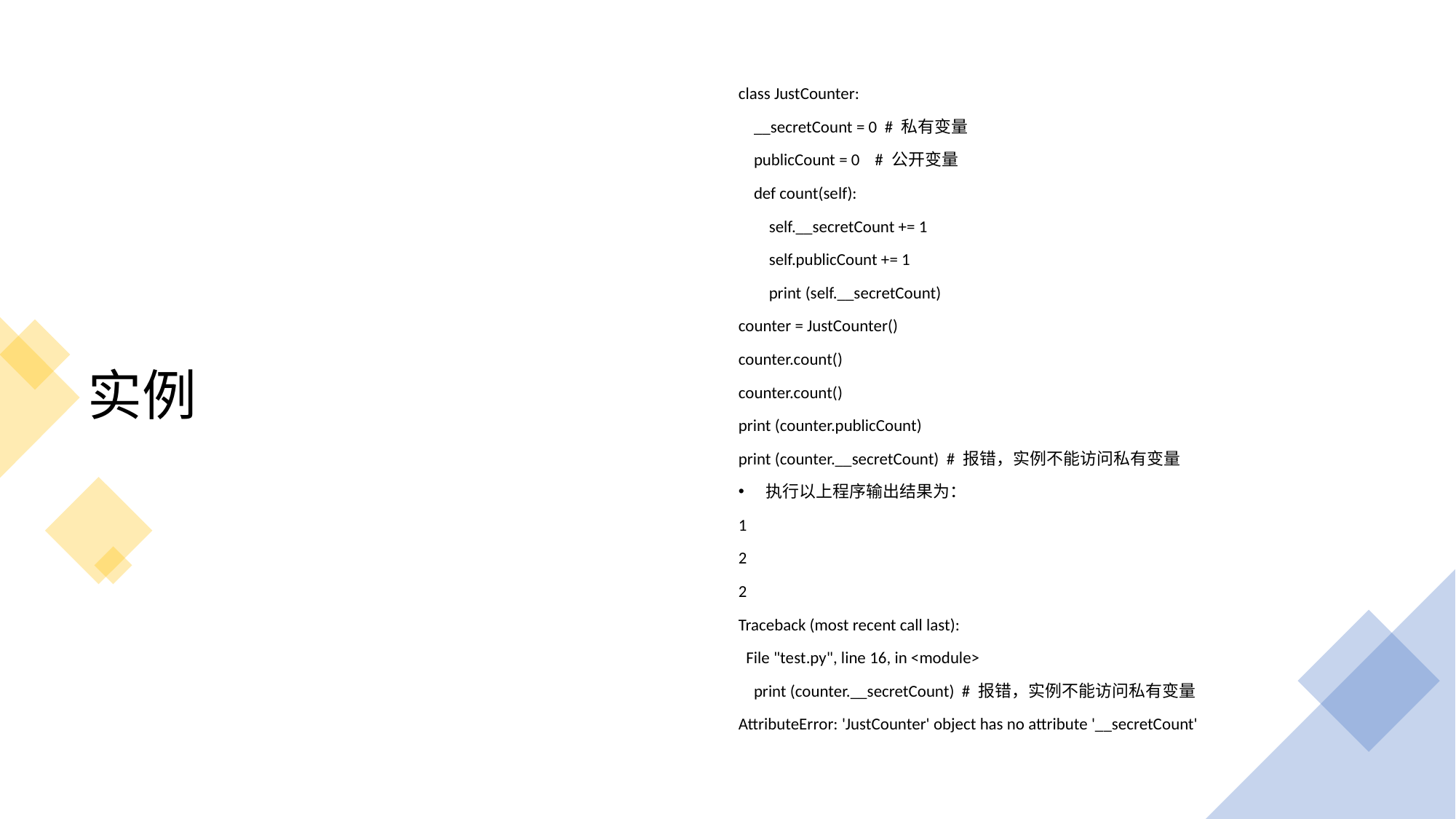

# 实例
class JustCounter:
    __secretCount = 0  # 私有变量
    publicCount = 0    # 公开变量
    def count(self):
        self.__secretCount += 1
        self.publicCount += 1
        print (self.__secretCount)
counter = JustCounter()
counter.count()
counter.count()
print (counter.publicCount)
print (counter.__secretCount)  # 报错，实例不能访问私有变量
执行以上程序输出结果为：
1
2
2
Traceback (most recent call last):
  File "test.py", line 16, in <module>
    print (counter.__secretCount)  # 报错，实例不能访问私有变量
AttributeError: 'JustCounter' object has no attribute '__secretCount'